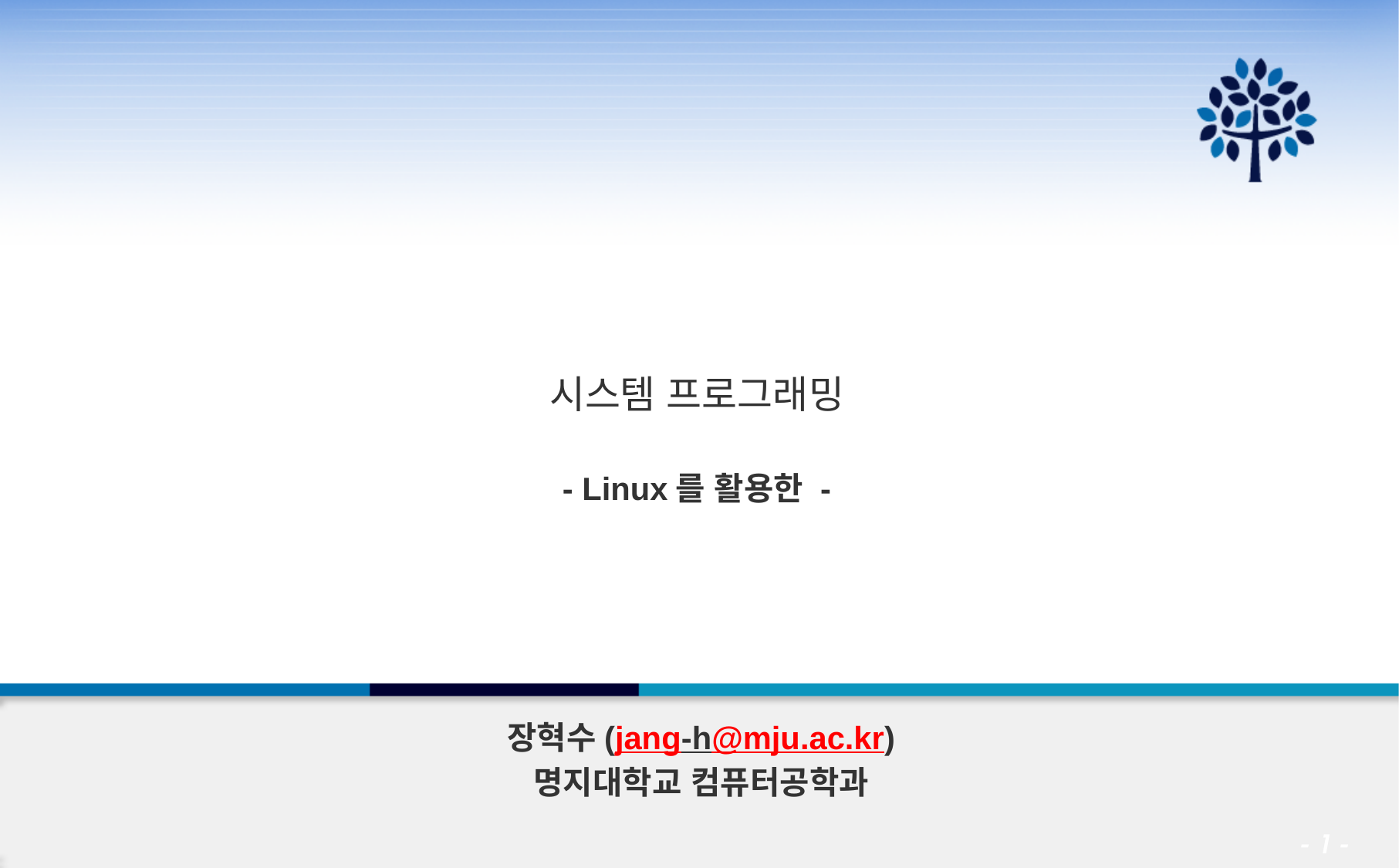

시스템 프로그래밍
- Linux를 활용한 -
장혁수(jang-h@mju.ac.kr)
명지대학교 컴퓨터공학과
- 1 -